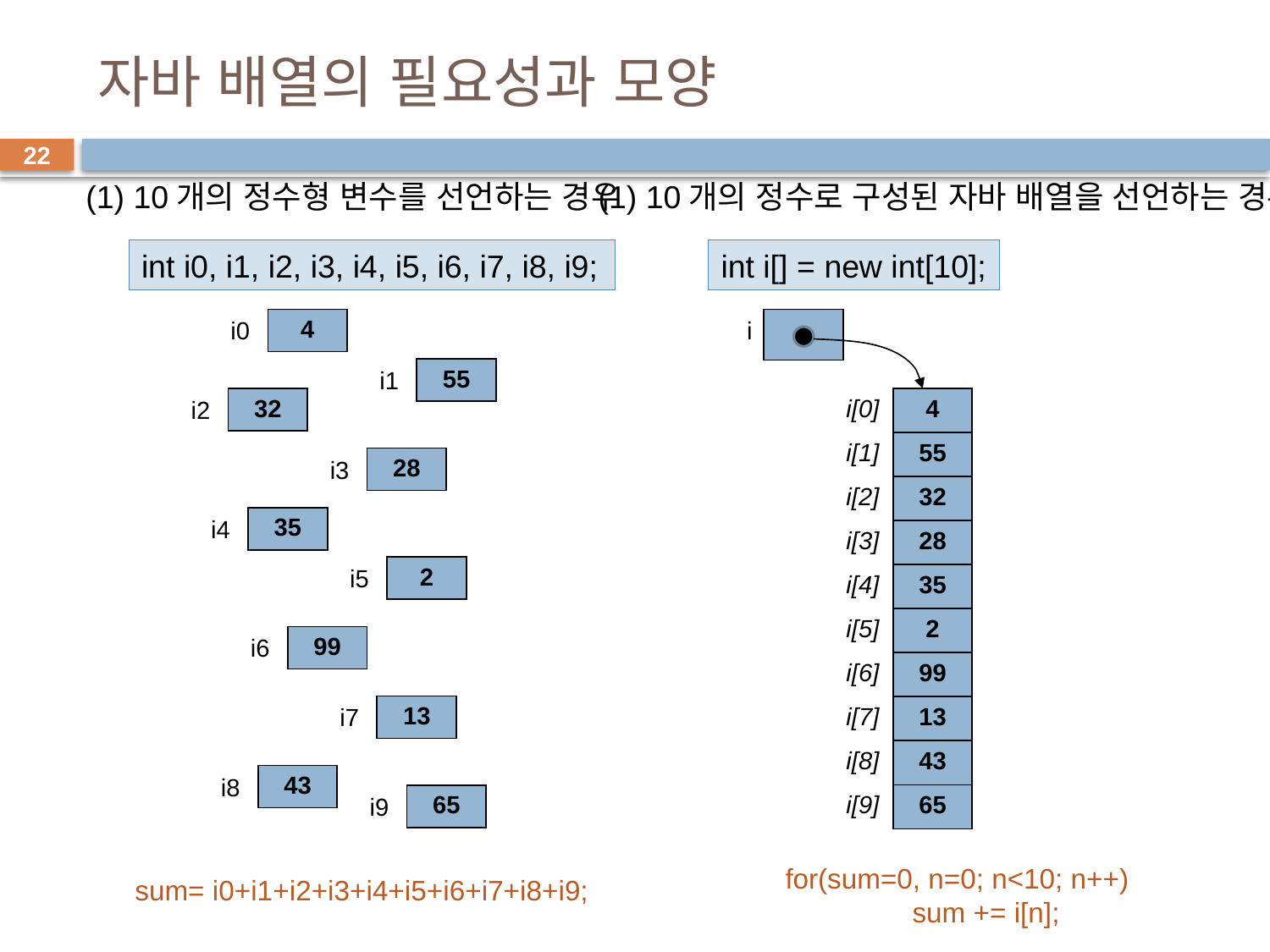

# 자바 배열의 필요성과 모양
22
(1) 10개의 정수형 변수를 선언하는 경우
(1) 10개의 정수로 구성된 자바 배열을 선언하는 경우
int i0, i1, i2, i3, i4, i5, i6, i7, i8, i9;
int i[] = new int[10];
| 4 |
| --- |
i
|  |
| --- |
i0

| 55 |
| --- |
i1
| 32 |
| --- |
| i[0] |
| --- |
| i[1] |
| i[2] |
| i[3] |
| i[4] |
| i[5] |
| i[6] |
| i[7] |
| i[8] |
| i[9] |
| 4 |
| --- |
| 55 |
| 32 |
| 28 |
| 35 |
| 2 |
| 99 |
| 13 |
| 43 |
| 65 |
i2
| 28 |
| --- |
i3
| 35 |
| --- |
i4
| 2 |
| --- |
i5
| 99 |
| --- |
i6
| 13 |
| --- |
i7
| 43 |
| --- |
i8
| 65 |
| --- |
i9
for(sum=0, n=0; n<10; n++)
	sum += i[n];
sum= i0+i1+i2+i3+i4+i5+i6+i7+i8+i9;